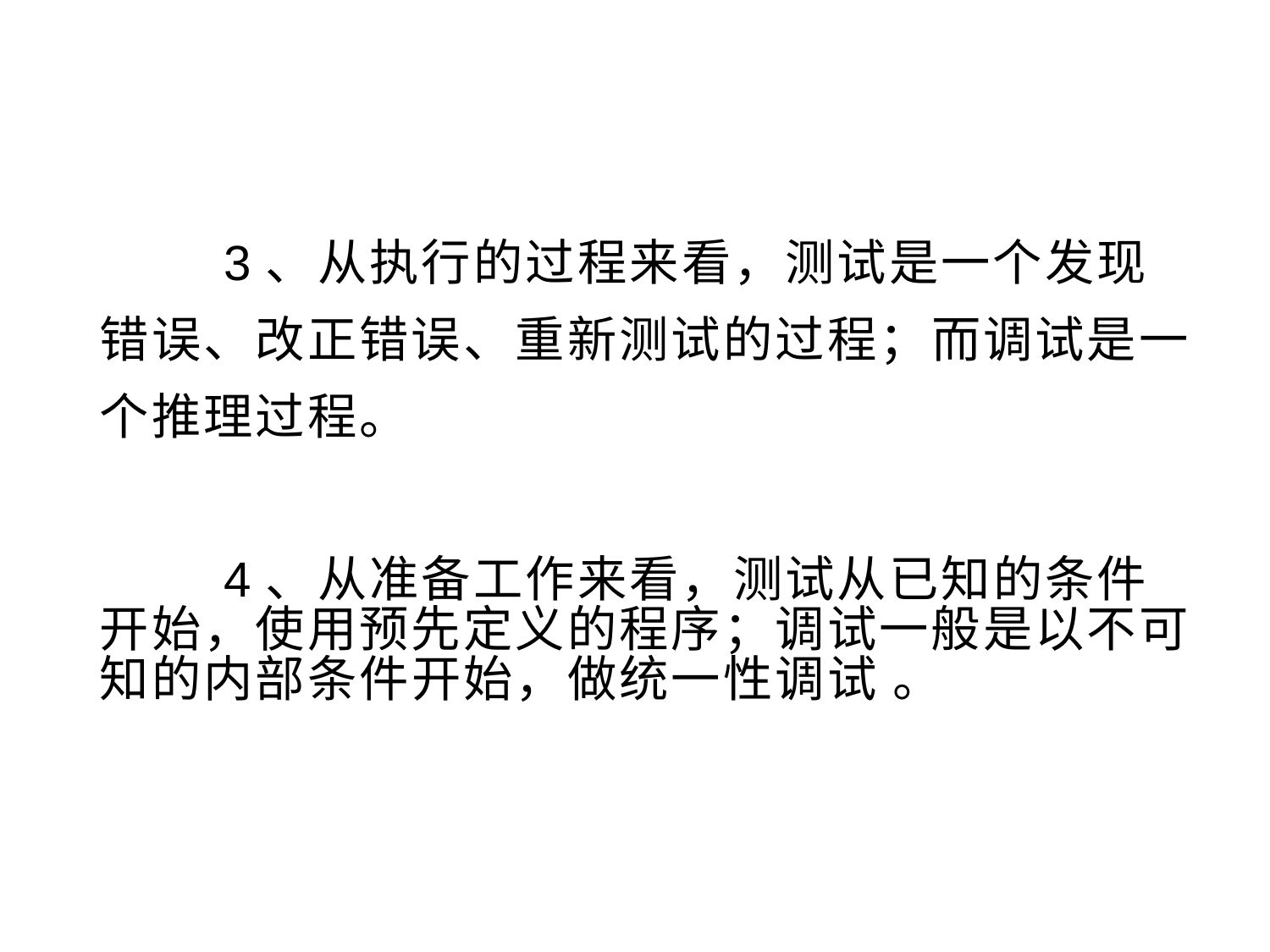

3、从执行的过程来看，测试是一个发现错误、改正错误、重新测试的过程；而调试是一个推理过程。

         4、从准备工作来看，测试从已知的条件开始，使用预先定义的程序；调试一般是以不可知的内部条件开始，做统一性调试 。